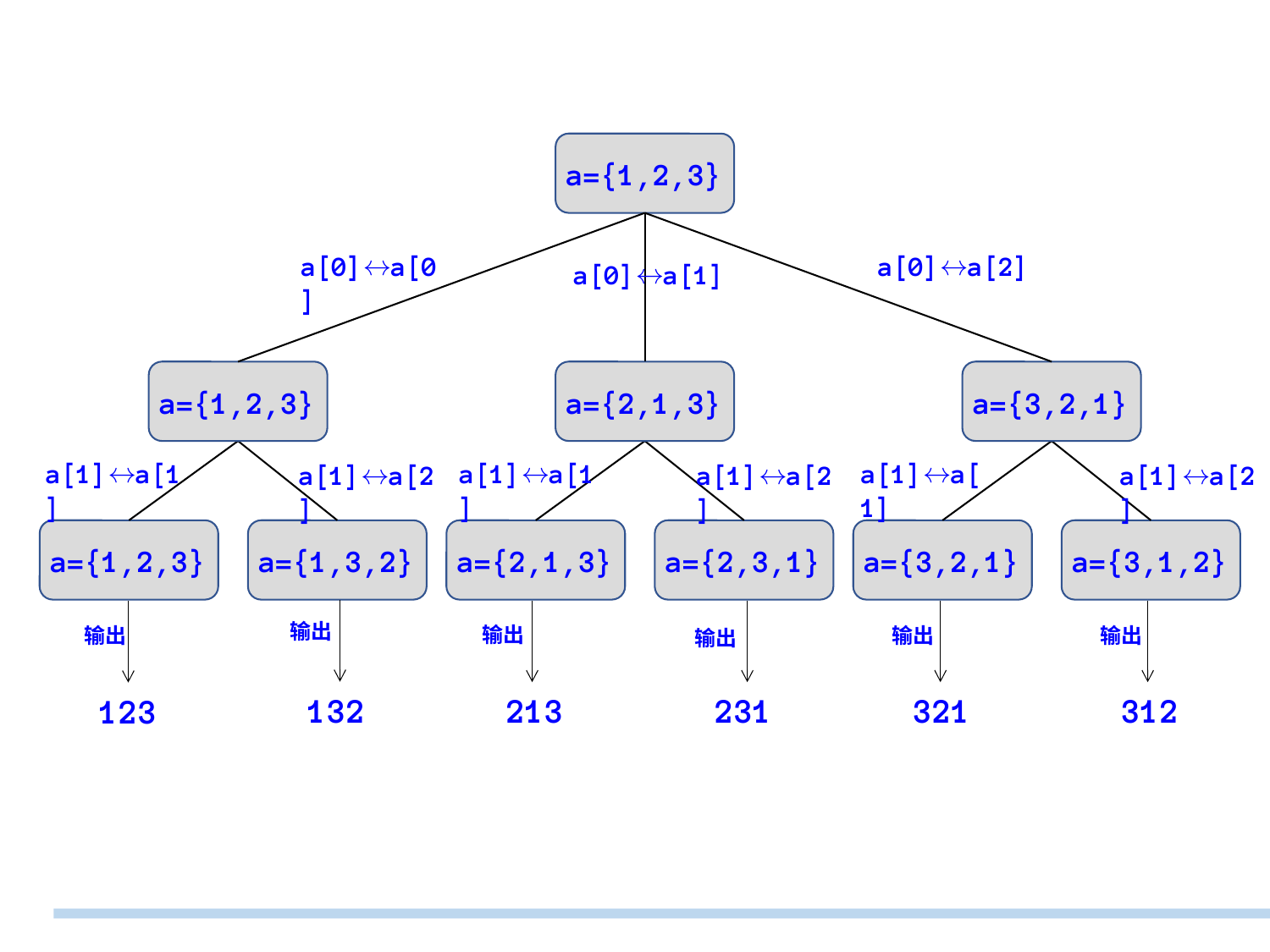

a={1,2,3}
a[0]↔a[0]
a={1,2,3}
a[0]↔a[1]
a={2,1,3}
a[0]↔a[2]
a={3,2,1}
a[1]↔a[1]
a={1,2,3}
a[1]↔a[2]
a={1,3,2}
a[1]↔a[1]
a={2,1,3}
a[1]↔a[2]
a={2,3,1}
a[1]↔a[1]
a={3,2,1}
a[1]↔a[2]
a={3,1,2}
输出
132
输出
输出
输出
输出
123
输出
213
231
321
312